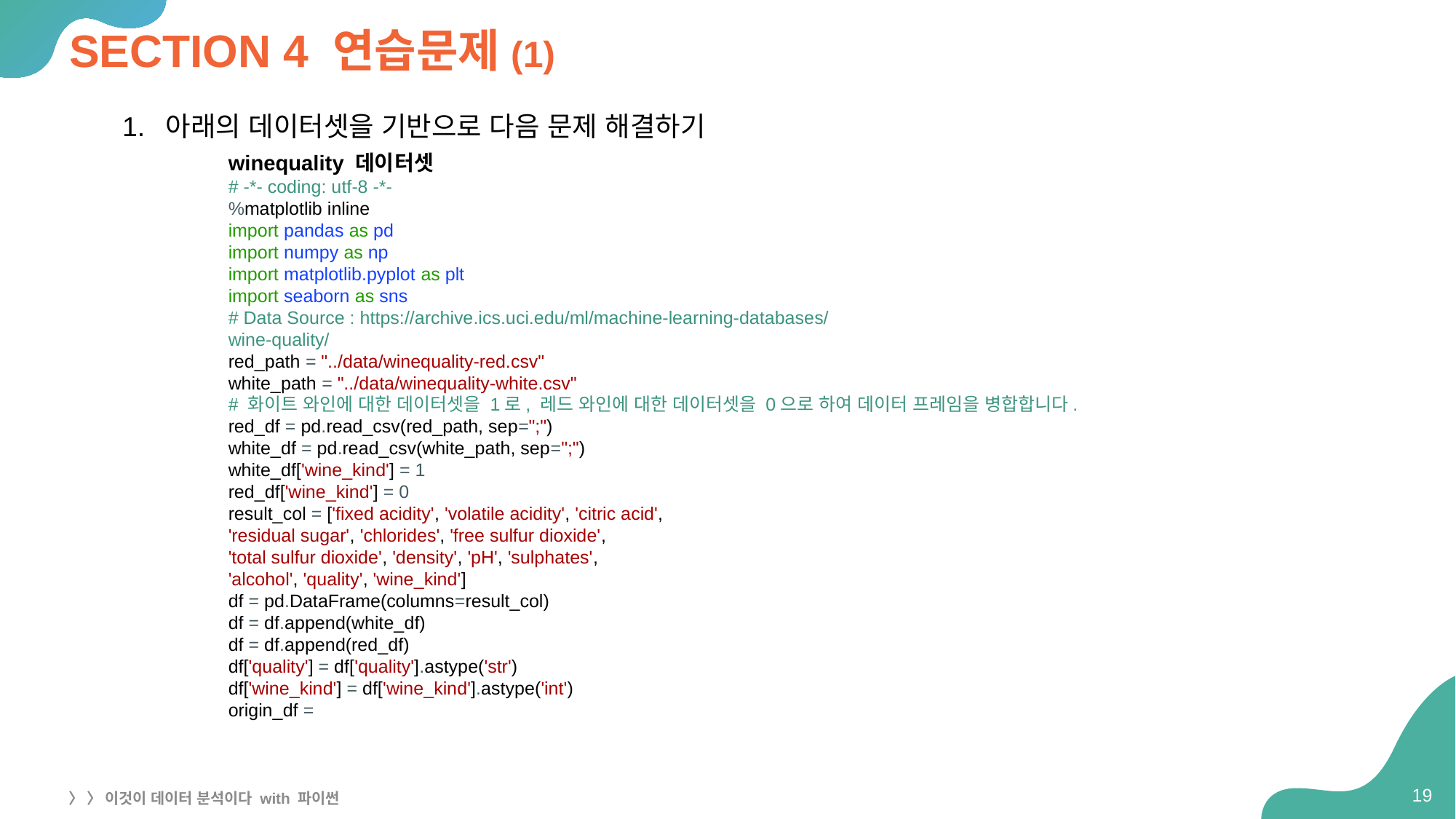

# SECTION 4 연습문제(1)
아래의 데이터셋을 기반으로 다음 문제 해결하기
winequality 데이터셋
# -*- coding: utf-8 -*-
%matplotlib inline
import pandas as pd
import numpy as np
import matplotlib.pyplot as plt
import seaborn as sns
# Data Source : https://archive.ics.uci.edu/ml/machine-learning-databases/
wine-quality/
red_path = "../data/winequality-red.csv"
white_path = "../data/winequality-white.csv"
# 화이트 와인에 대한 데이터셋을 1로, 레드 와인에 대한 데이터셋을 0으로 하여 데이터 프레임을 병합합니다.
red_df = pd.read_csv(red_path, sep=";")
white_df = pd.read_csv(white_path, sep=";")
white_df['wine_kind'] = 1
red_df['wine_kind'] = 0
result_col = ['fixed acidity', 'volatile acidity', 'citric acid',
'residual sugar', 'chlorides', 'free sulfur dioxide',
'total sulfur dioxide', 'density', 'pH', 'sulphates',
'alcohol', 'quality', 'wine_kind']
df = pd.DataFrame(columns=result_col)
df = df.append(white_df)
df = df.append(red_df)
df['quality'] = df['quality'].astype('str')
df['wine_kind'] = df['wine_kind'].astype('int')
origin_df =
19
〉 〉 이것이 데이터 분석이다 with 파이썬